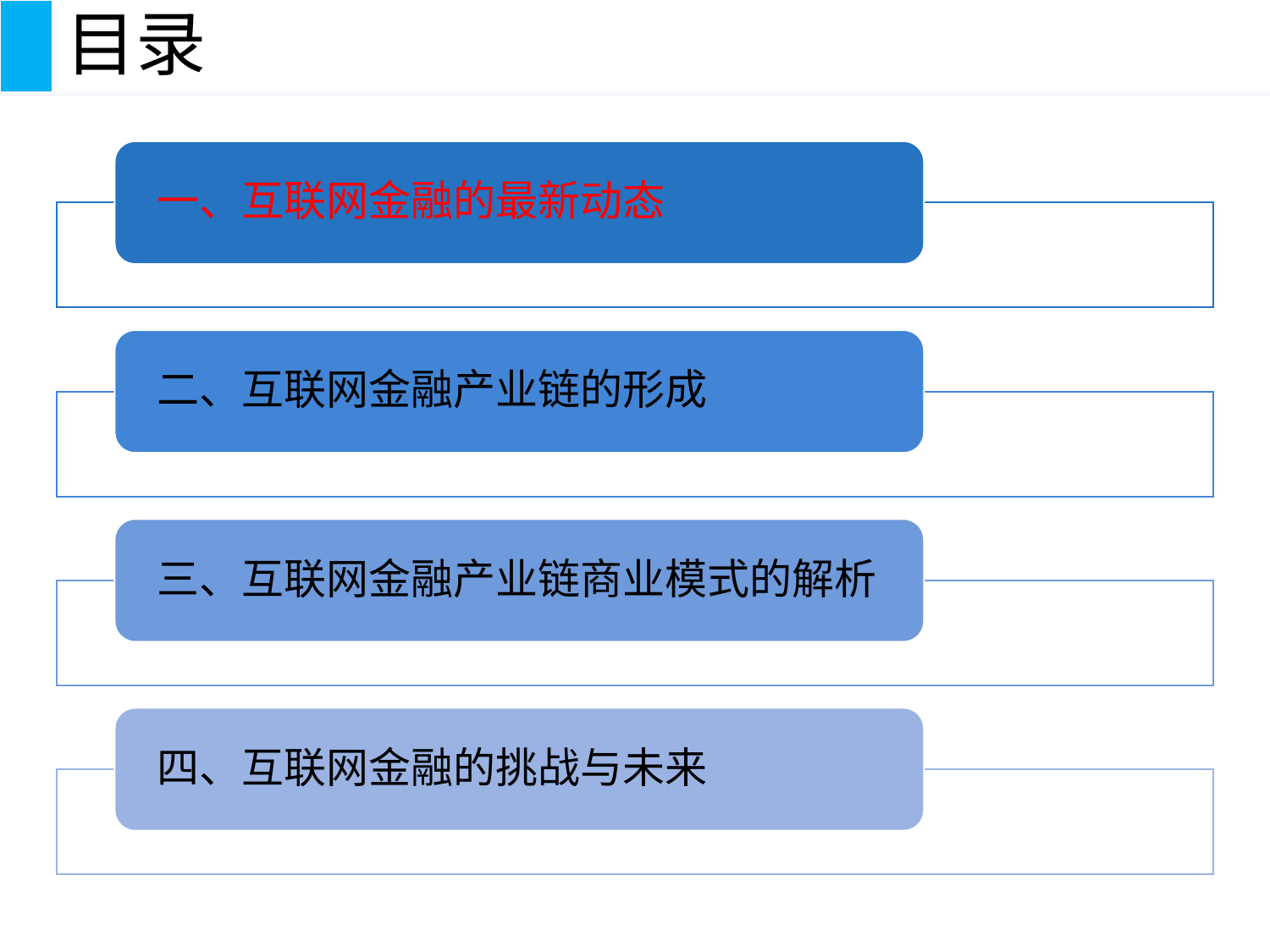

# 目录
一、互联网金融的最新动态
二、互联网金融产业链的形成
三、互联网金融产业链商业模式的解析
四、互联网金融的挑战与未来